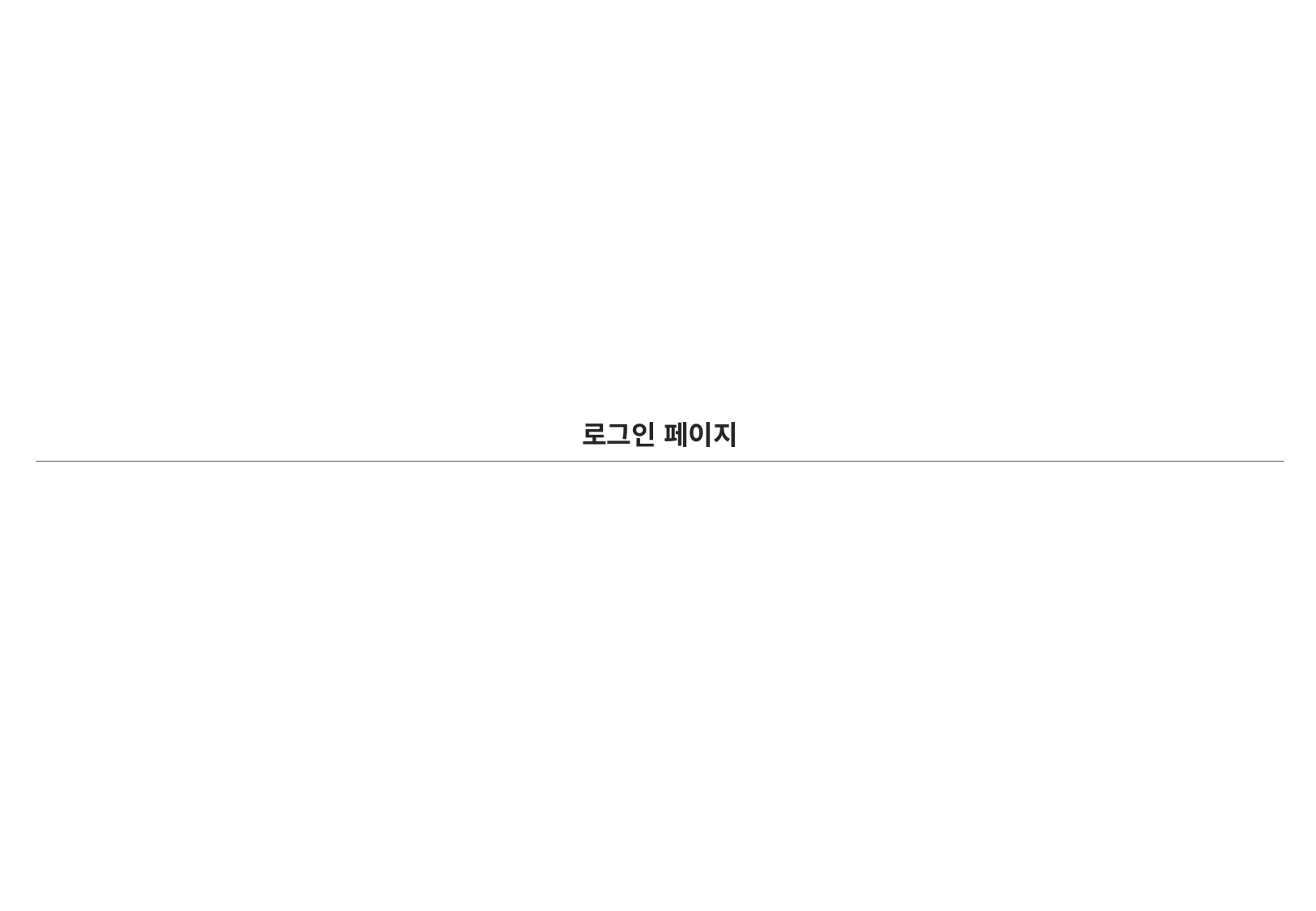

| 로그인 페이지 |
| --- |
|  |